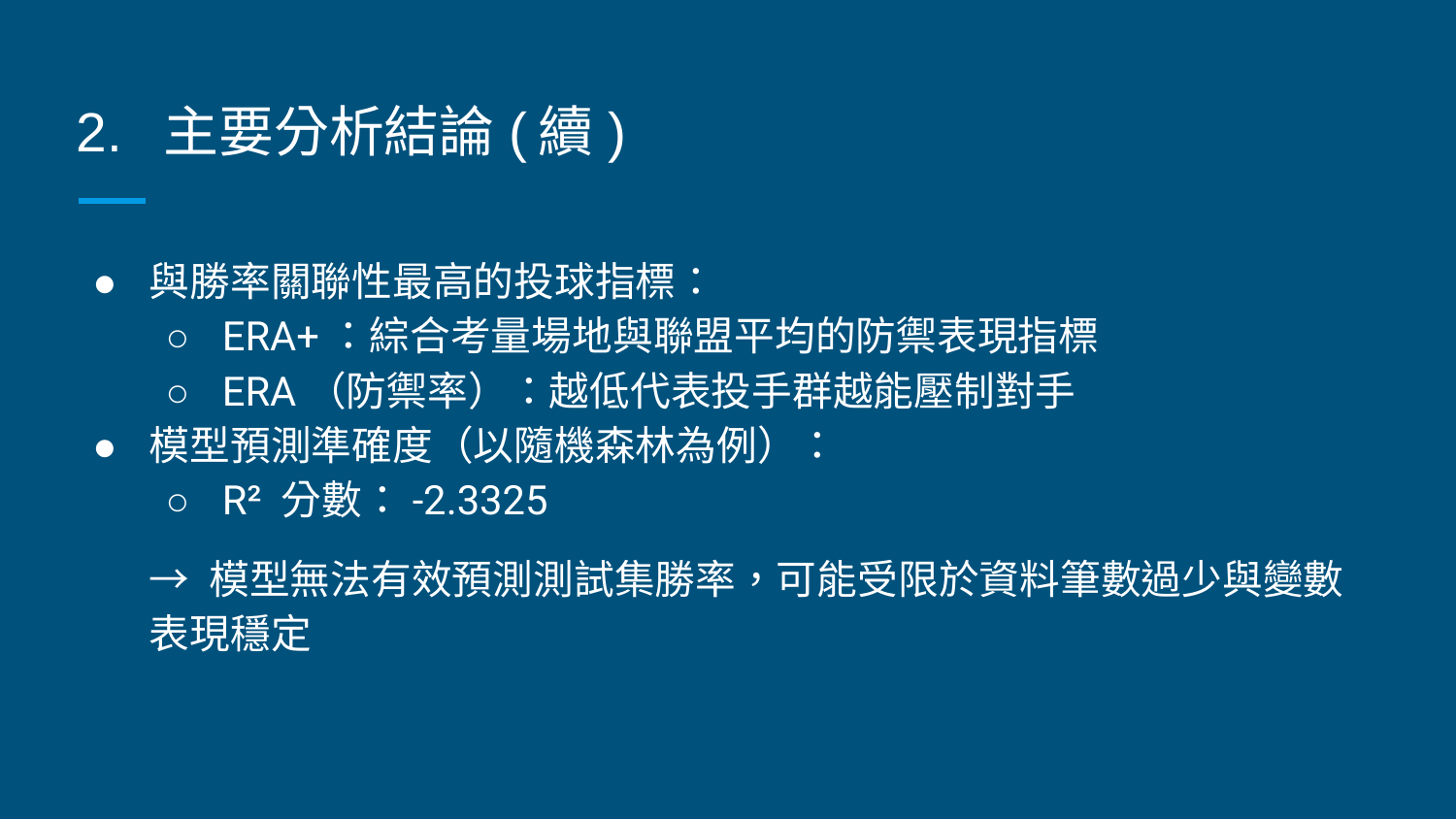

# 2.  主要分析結論(續)
與勝率關聯性最高的投球指標：
ERA+：綜合考量場地與聯盟平均的防禦表現指標
ERA（防禦率）：越低代表投手群越能壓制對手
模型預測準確度（以隨機森林為例）：
R² 分數：-2.3325
→ 模型無法有效預測測試集勝率，可能受限於資料筆數過少與變數表現穩定